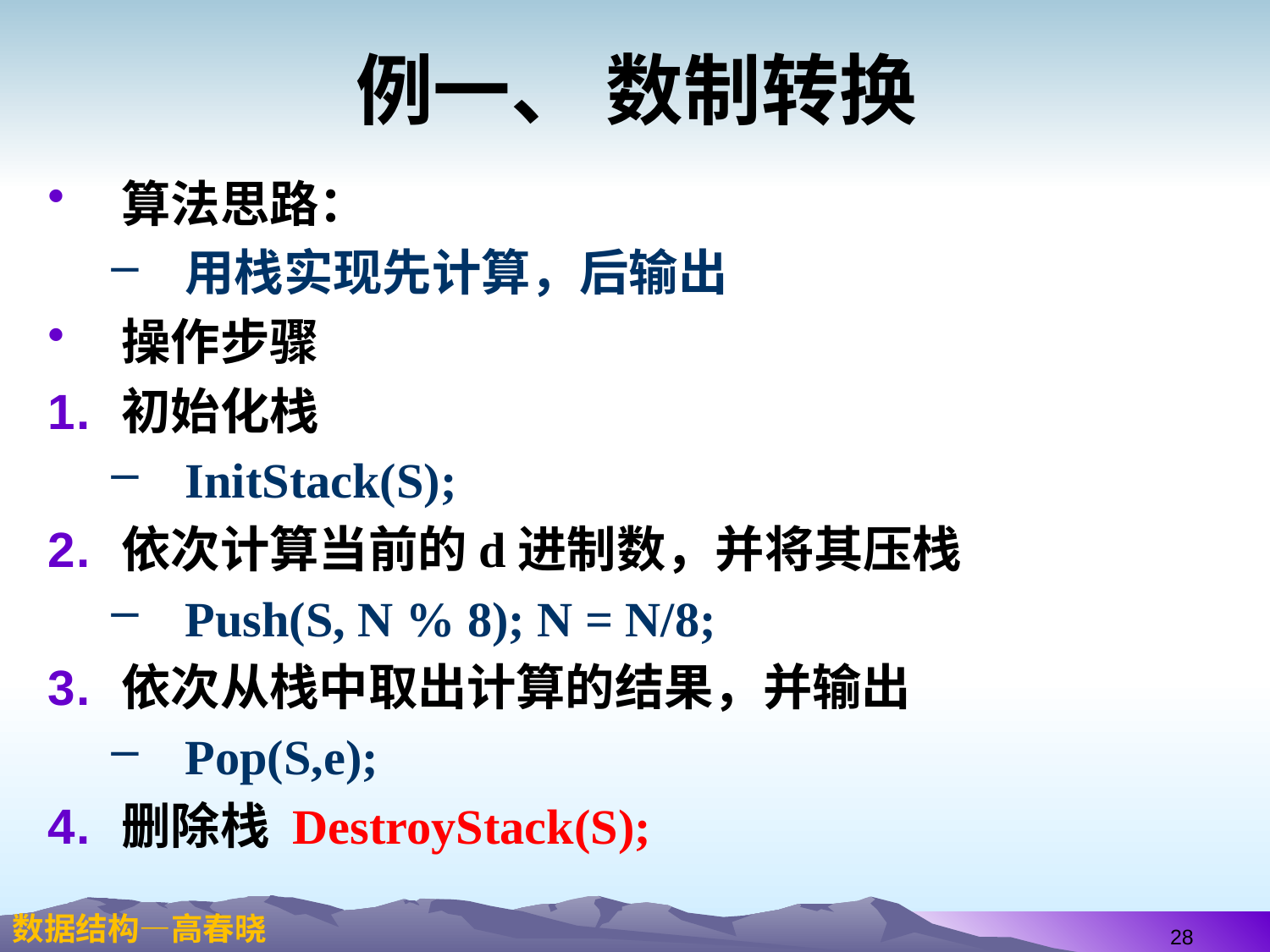

# 例一、 数制转换
算法思路：
用栈实现先计算，后输出
操作步骤
初始化栈
InitStack(S);
依次计算当前的d进制数，并将其压栈
Push(S, N % 8); N = N/8;
依次从栈中取出计算的结果，并输出
Pop(S,e);
删除栈 DestroyStack(S);
28